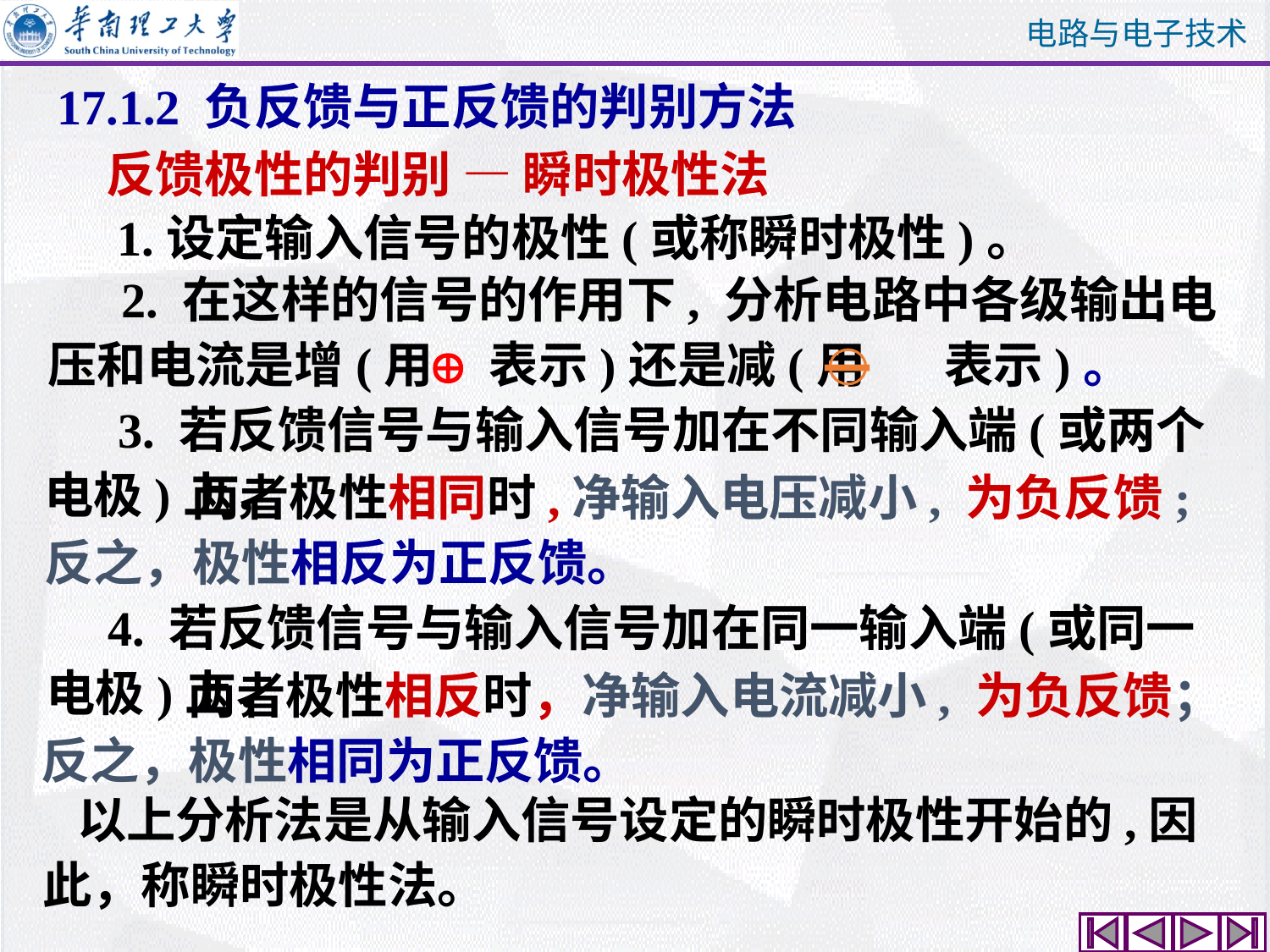

17.1.2 负反馈与正反馈的判别方法
反馈极性的判别 — 瞬时极性法
1.设定输入信号的极性(或称瞬时极性)。
      2. 在这样的信号的作用下, 分析电路中各级输出电压和电流是增(用     表示)还是减(用       表示)。
⊕
－
      3. 若反馈信号与输入信号加在不同输入端(或两个电极)上，
            两者极性相同时,净输入电压减小, 为负反馈;反之，极性相反为正反馈。
     4. 若反馈信号与输入信号加在同一输入端(或同一电极)上，
            两者极性相反时，净输入电流减小, 为负反馈；反之，极性相同为正反馈。
  以上分析法是从输入信号设定的瞬时极性开始的,因此，称瞬时极性法。